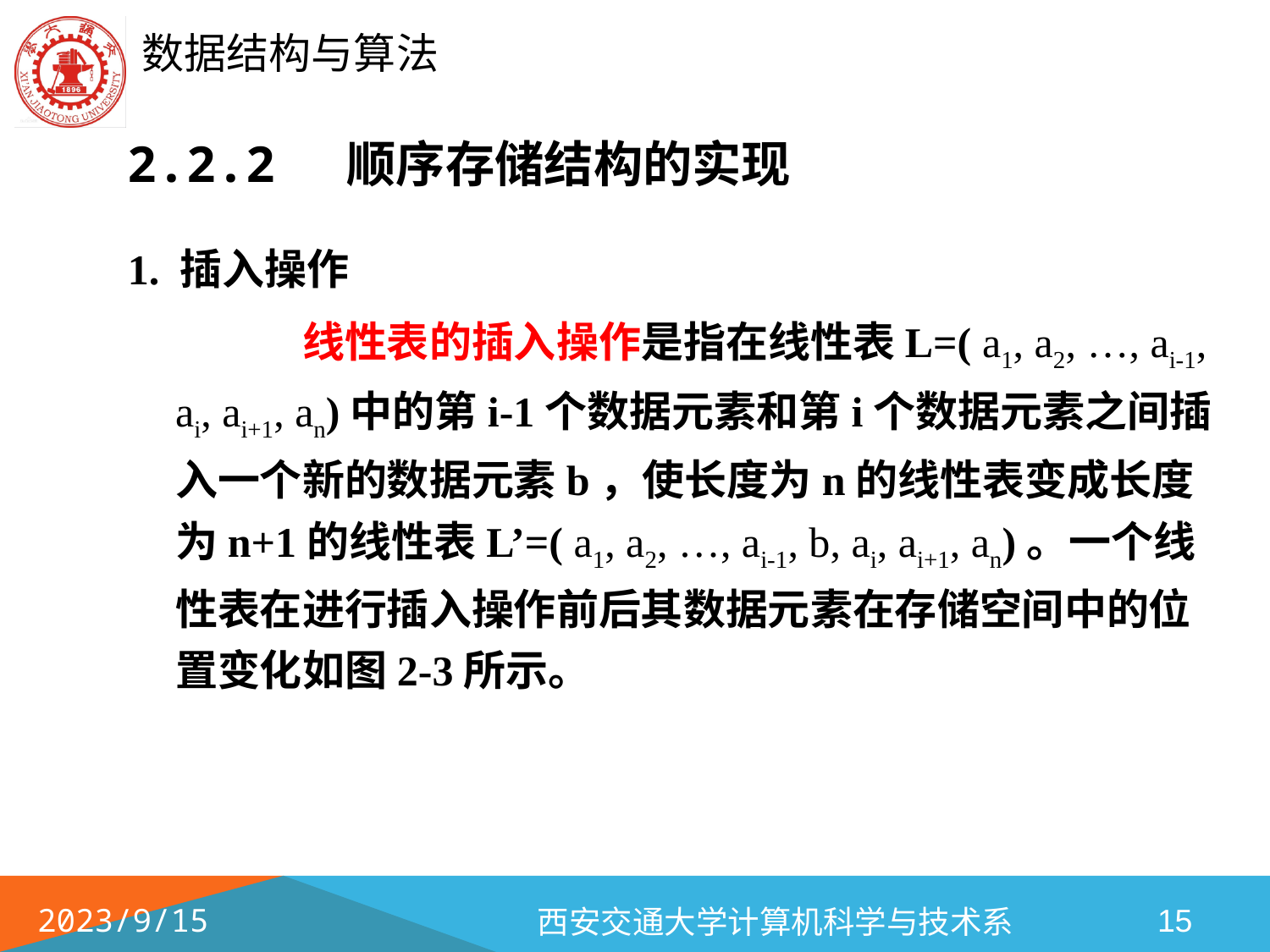

# 2.2.2  顺序存储结构的实现
1. 插入操作
		线性表的插入操作是指在线性表L=( a1, a2, …, ai-1, ai, ai+1, an)中的第i-1个数据元素和第i个数据元素之间插入一个新的数据元素b，使长度为n的线性表变成长度为n+1的线性表L’=( a1, a2, …, ai-1, b, ai, ai+1, an)。一个线性表在进行插入操作前后其数据元素在存储空间中的位置变化如图2-3所示。